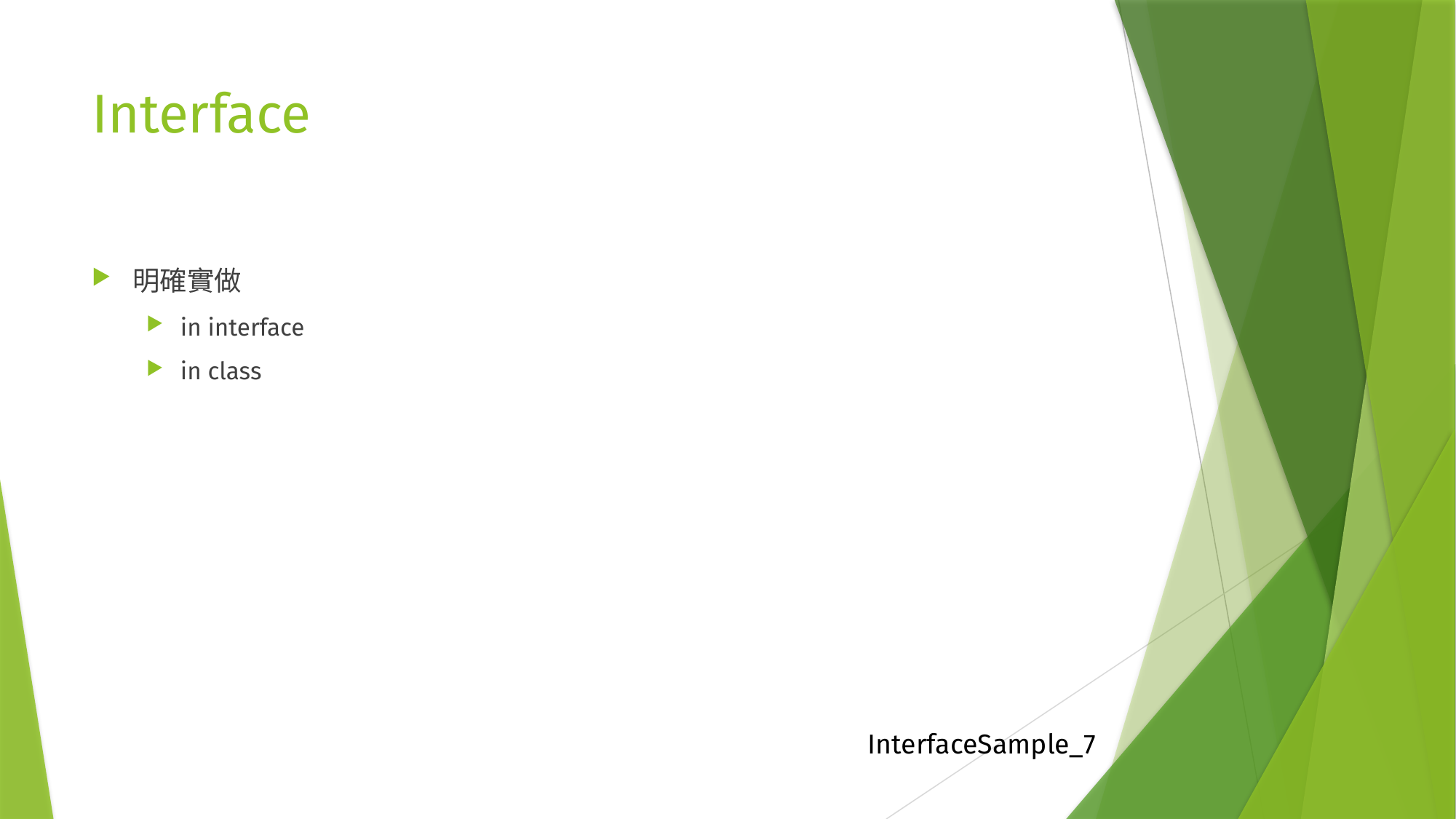

# Interface
明確實做
in interface
in class
InterfaceSample_7